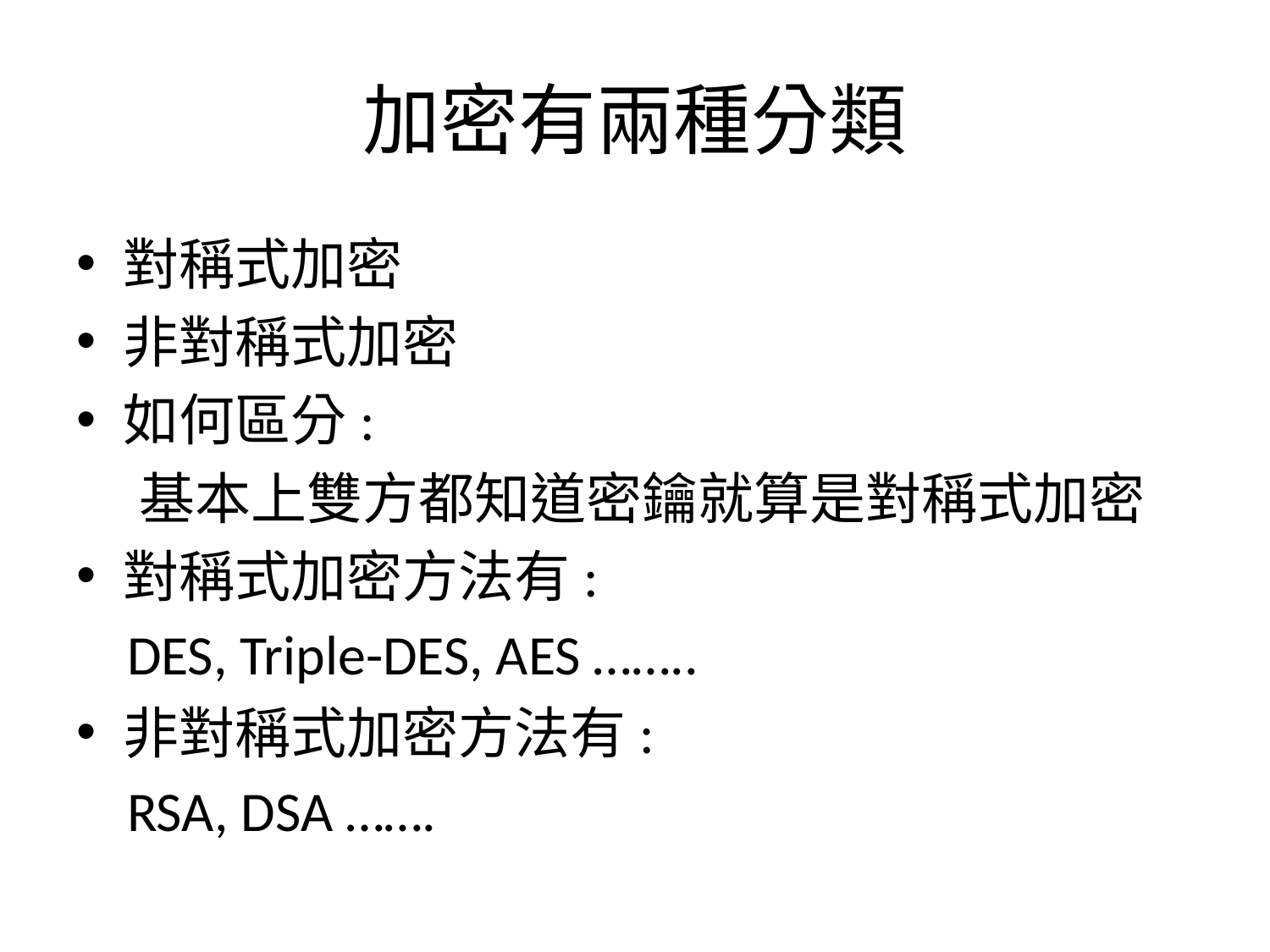

# 加密有兩種分類
對稱式加密
非對稱式加密
如何區分:
    基本上雙方都知道密鑰就算是對稱式加密
對稱式加密方法有:
    DES, Triple-DES, AES ……..
非對稱式加密方法有:
    RSA, DSA …….